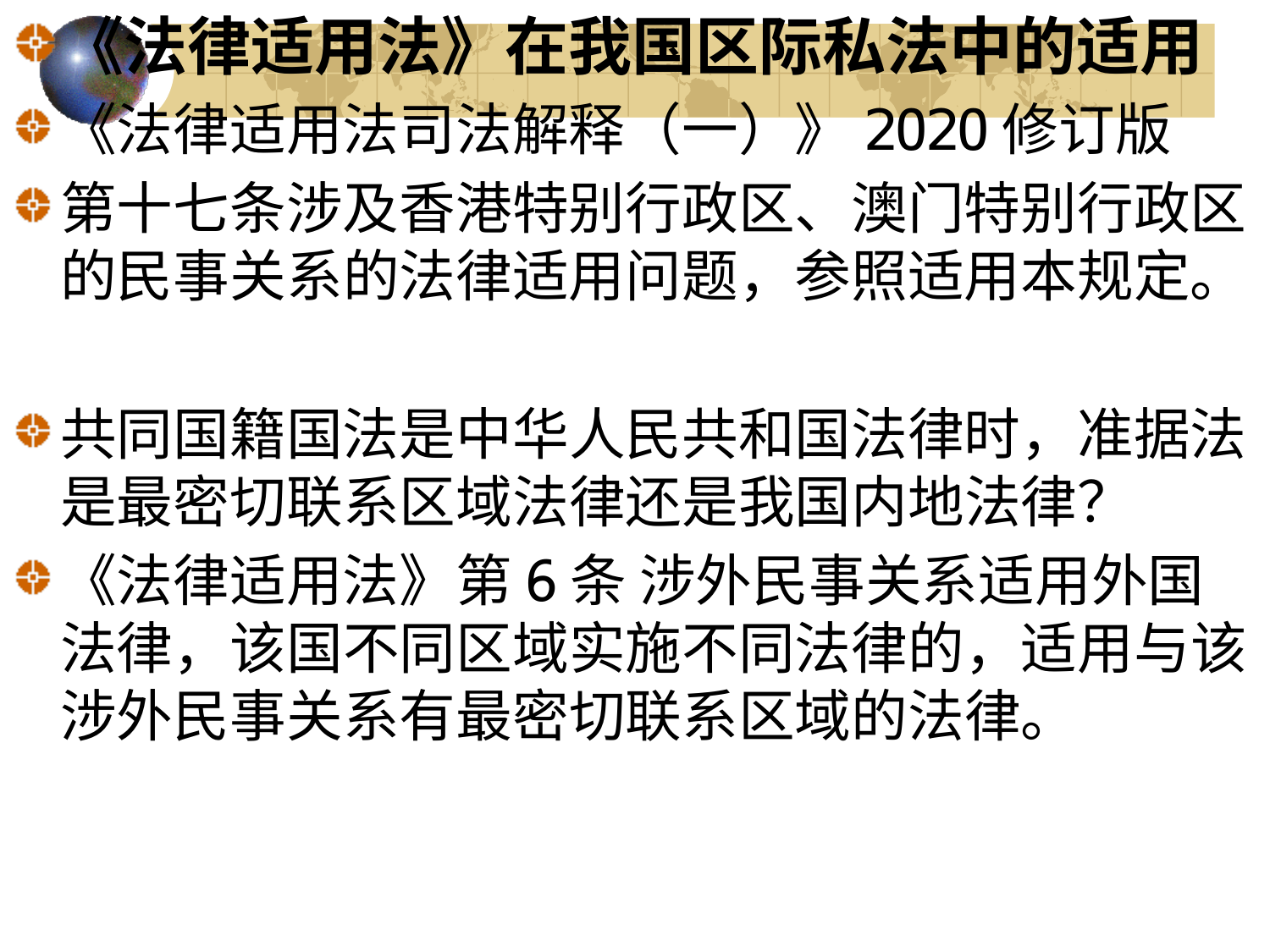

《法律适用法》在我国区际私法中的适用
《法律适用法司法解释（一）》2020修订版
第十七条涉及香港特别行政区、澳门特别行政区的民事关系的法律适用问题，参照适用本规定。

共同国籍国法是中华人民共和国法律时，准据法是最密切联系区域法律还是我国内地法律？
《法律适用法》第6条 涉外民事关系适用外国法律，该国不同区域实施不同法律的，适用与该涉外民事关系有最密切联系区域的法律。